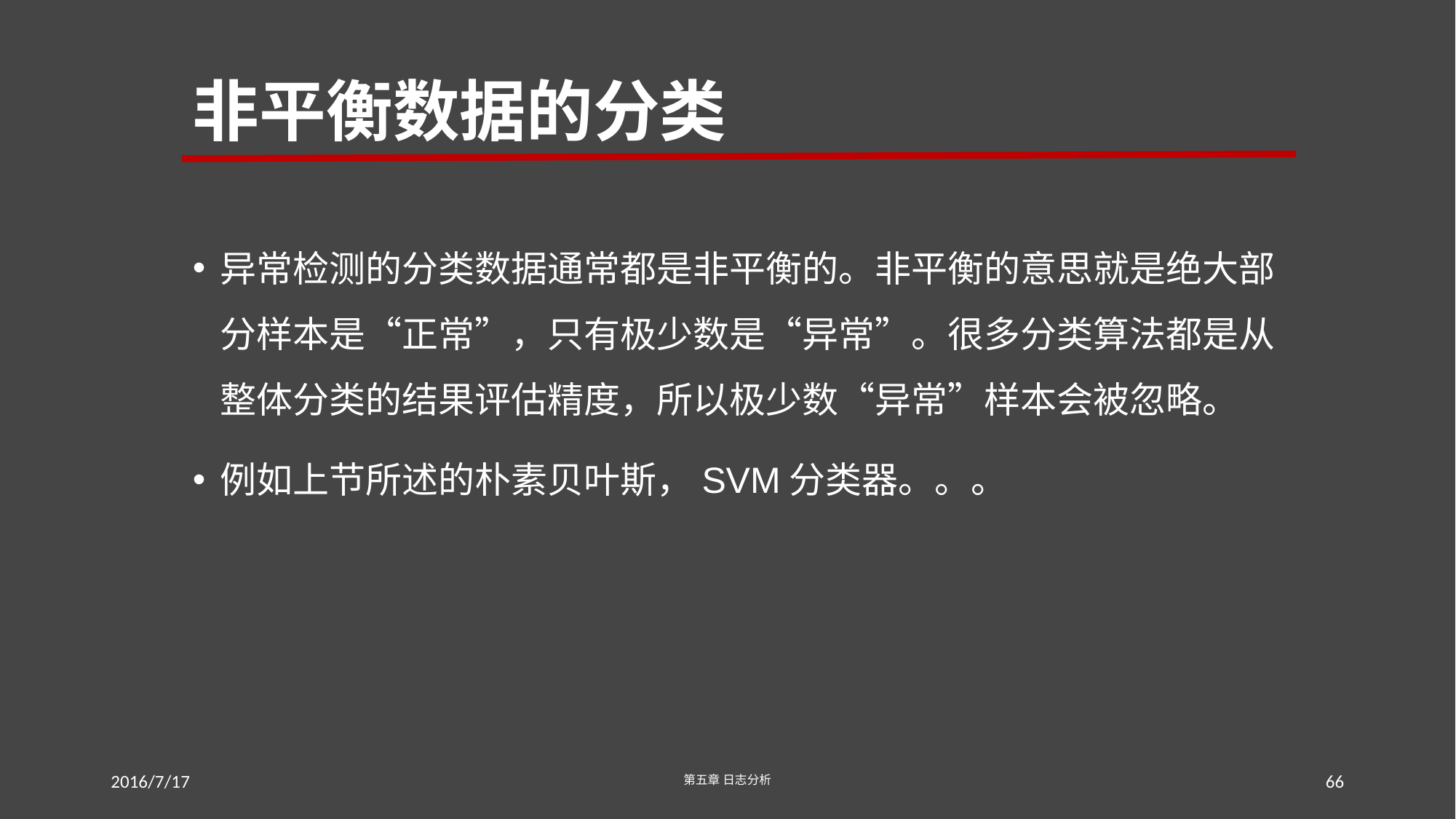

# 非平衡数据的分类
异常检测的分类数据通常都是非平衡的。非平衡的意思就是绝大部分样本是“正常”，只有极少数是“异常”。很多分类算法都是从整体分类的结果评估精度，所以极少数“异常”样本会被忽略。
例如上节所述的朴素贝叶斯，SVM分类器。。。
2016/7/17
第五章 日志分析
66